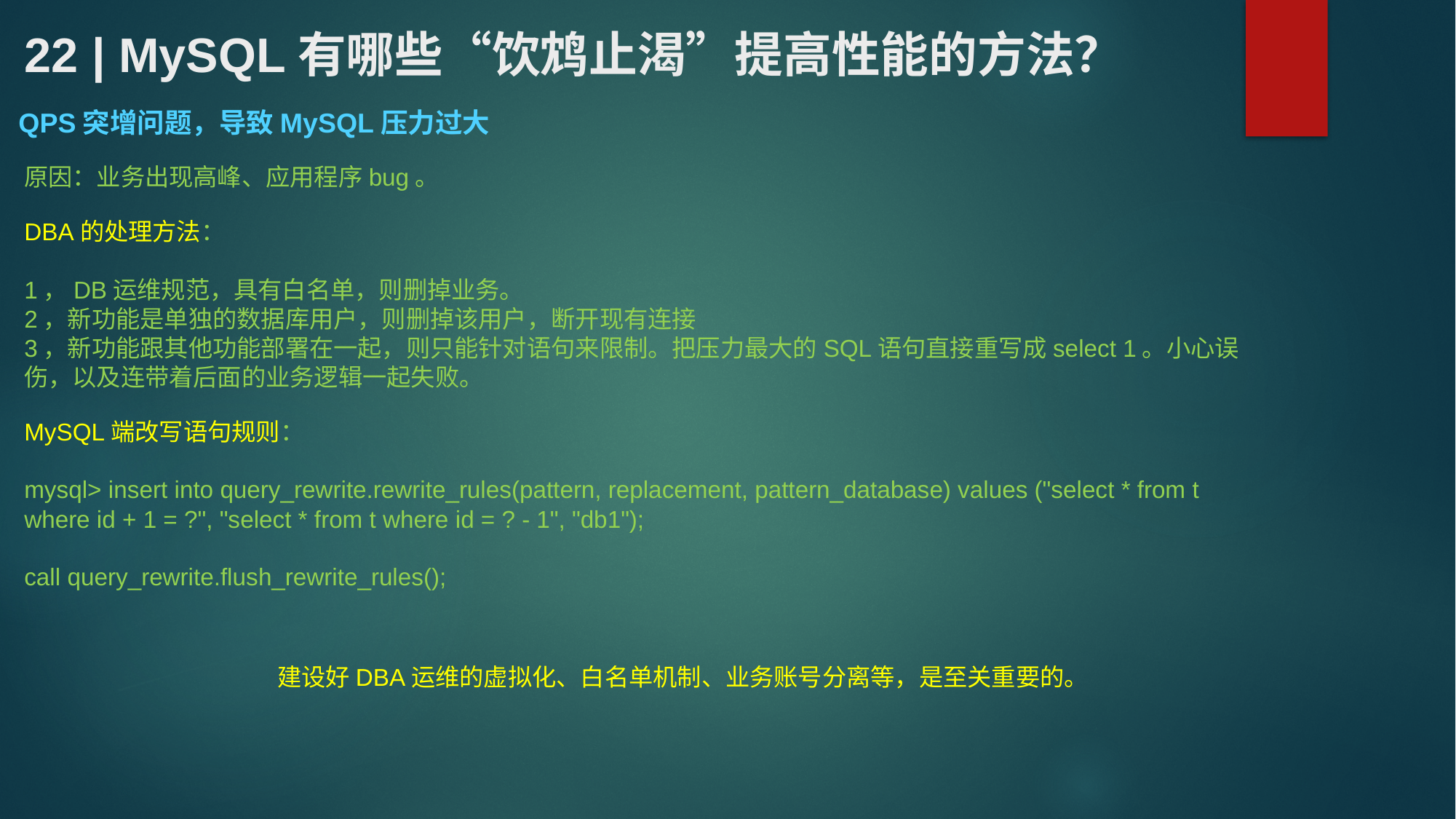

# 22 | MySQL有哪些“饮鸩止渴”提高性能的方法？
QPS突增问题，导致MySQL压力过大
原因：业务出现高峰、应用程序bug。
DBA的处理方法：

1，DB运维规范，具有白名单，则删掉业务。
2，新功能是单独的数据库用户，则删掉该用户，断开现有连接
3，新功能跟其他功能部署在一起，则只能针对语句来限制。把压力最大的SQL语句直接重写成select 1。小心误伤，以及连带着后面的业务逻辑一起失败。
MySQL端改写语句规则：

mysql> insert into query_rewrite.rewrite_rules(pattern, replacement, pattern_database) values ("select * from t where id + 1 = ?", "select * from t where id = ? - 1", "db1");

call query_rewrite.flush_rewrite_rules();
建设好DBA运维的虚拟化、白名单机制、业务账号分离等，是至关重要的。